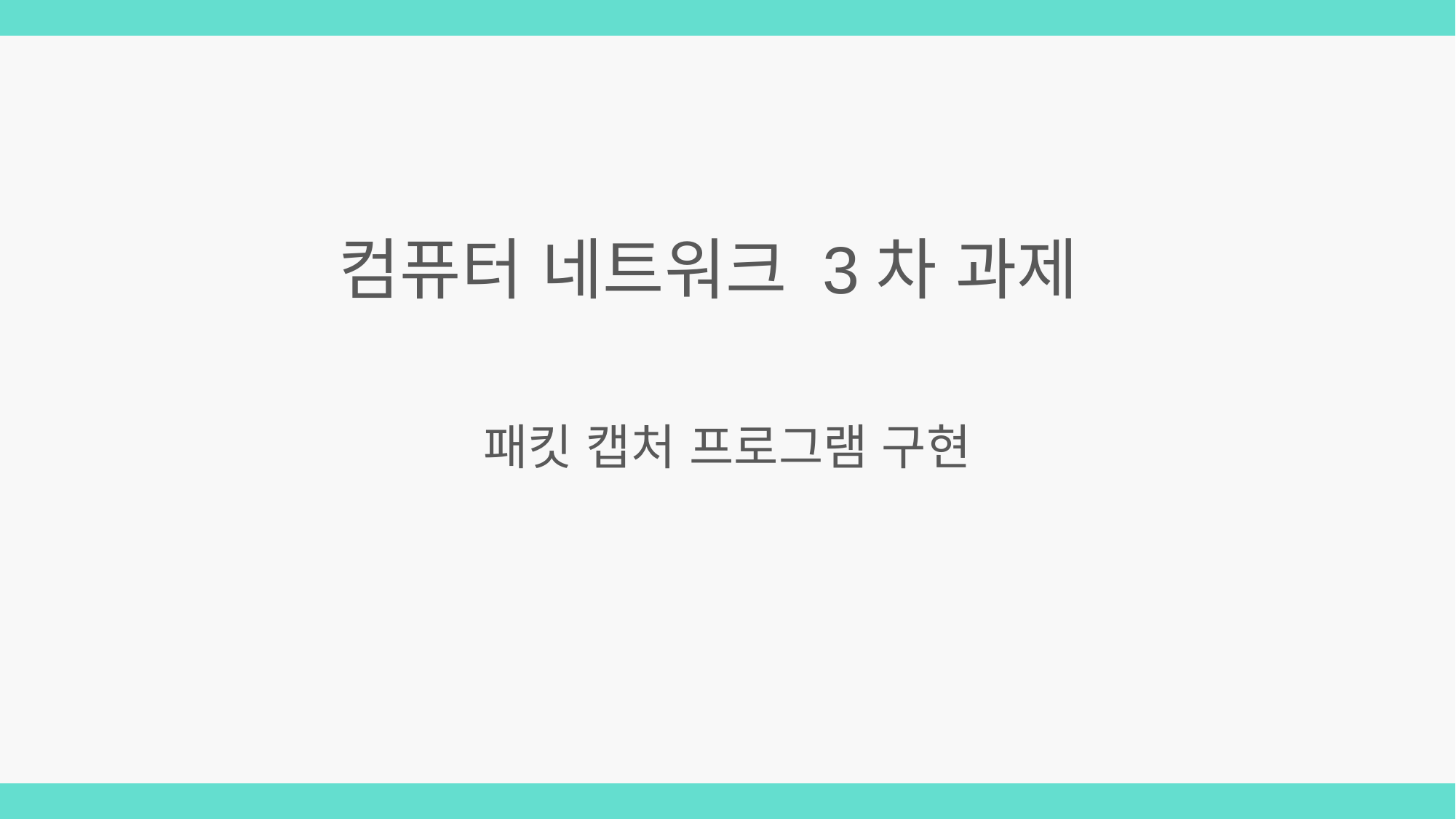

컴퓨터 네트워크 3차 과제
패킷 캡처 프로그램 구현